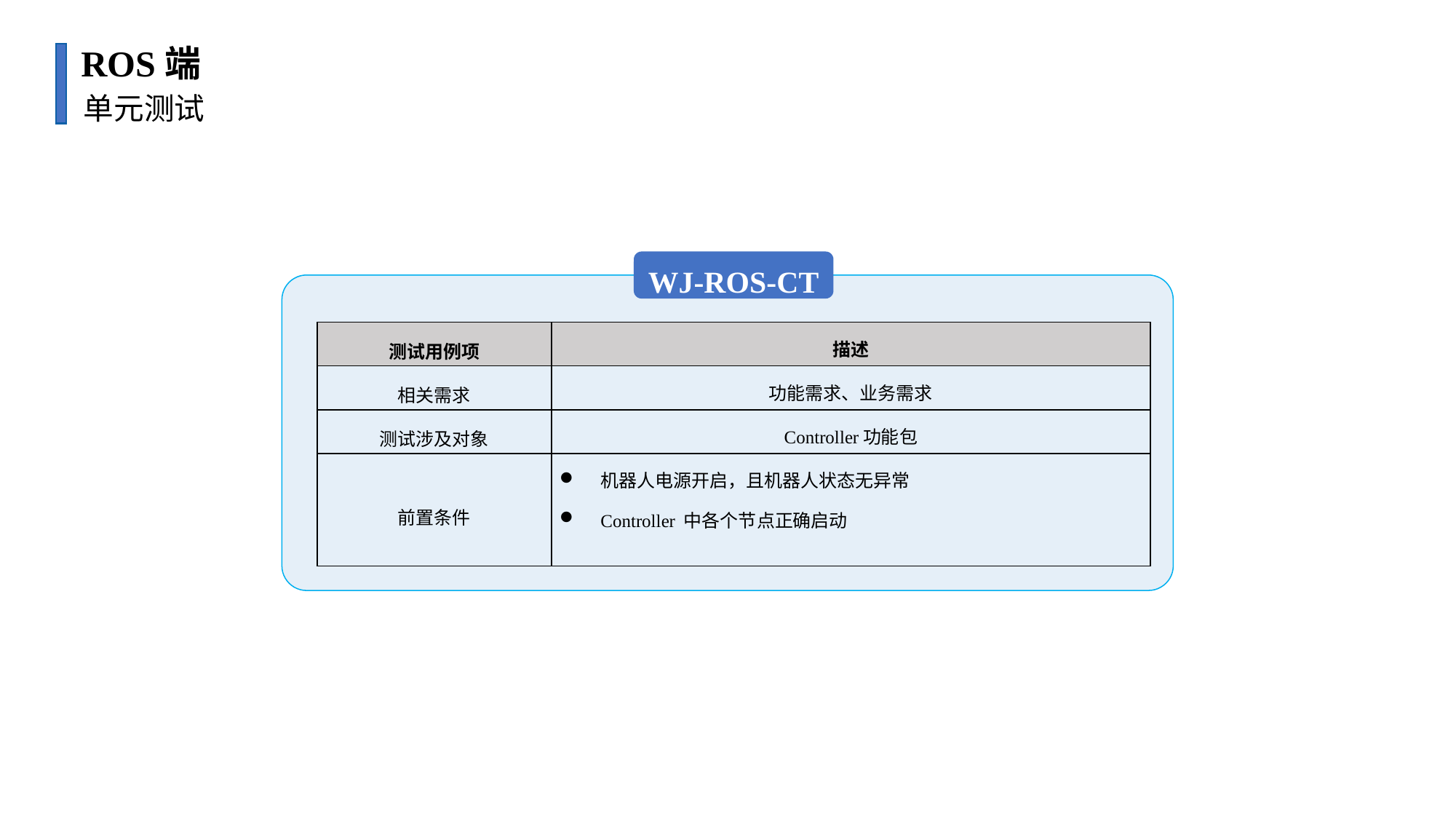

ROS端

单元测试
WJ-ROS-CT

| 测试用例项 | 描述 |
| --- | --- |
| 相关需求 | 功能需求、业务需求 |
| 测试涉及对象 | Controller功能包 |
| 前置条件 | 机器人电源开启，且机器人状态无异常 Controller 中各个节点正确启动 |